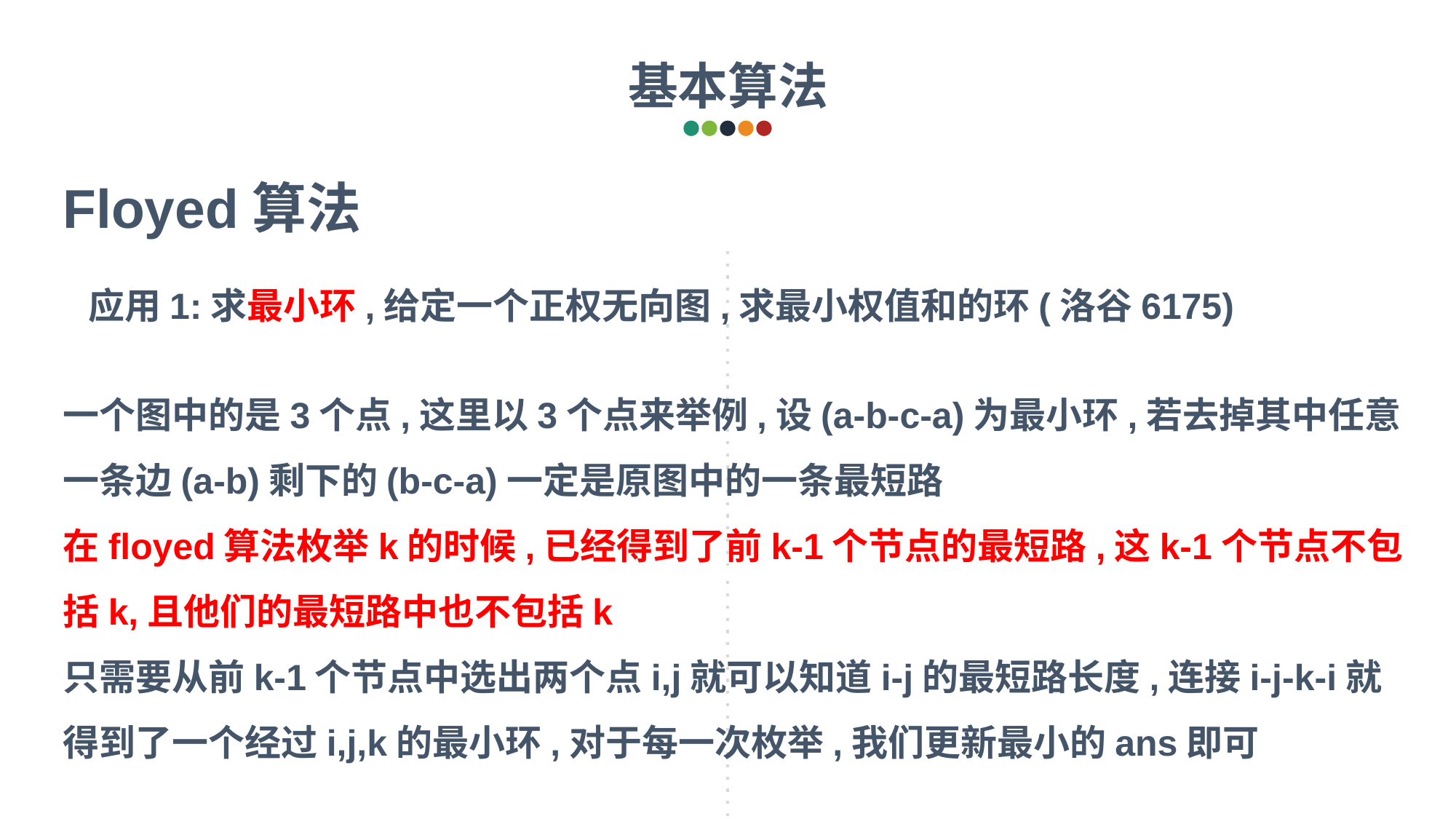

基本算法

Floyed算法

  应用1:求最小环,给定一个正权无向图,求最小权值和的环(洛谷6175)

一个图中的是3个点,这里以3个点来举例,设(a-b-c-a)为最小环,若去掉其中任意一条边(a-b)剩下的(b-c-a)一定是原图中的一条最短路
在floyed算法枚举k的时候,已经得到了前k-1个节点的最短路,这k-1个节点不包括k,且他们的最短路中也不包括k
只需要从前k-1个节点中选出两个点i,j就可以知道i-j的最短路长度,连接i-j-k-i就得到了一个经过i,j,k的最小环,对于每一次枚举,我们更新最小的ans即可